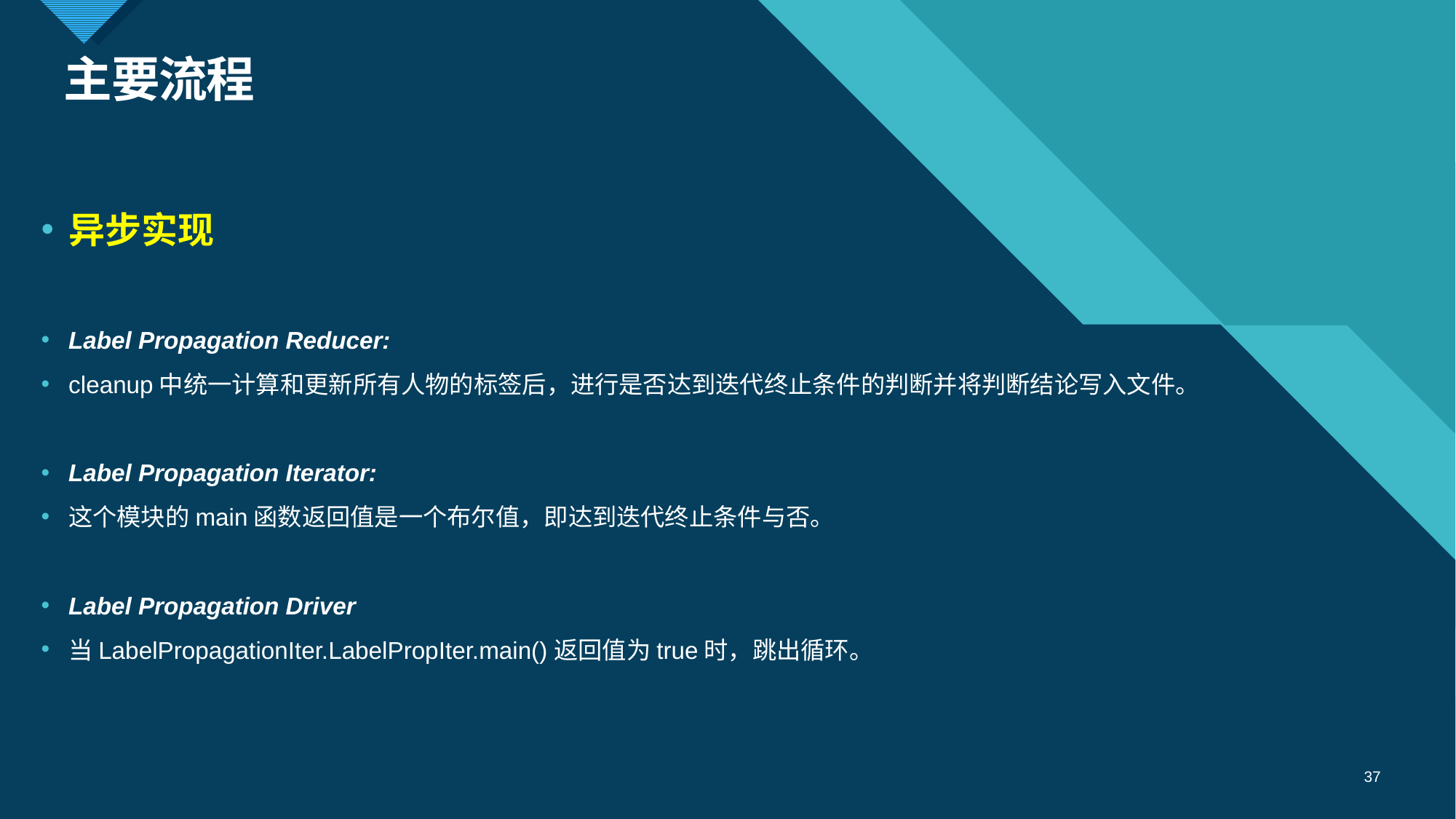

# 主要流程

异步实现

Label Propagation Reducer:
cleanup中统一计算和更新所有人物的标签后，进行是否达到迭代终止条件的判断并将判断结论写入文件。

Label Propagation Iterator:
这个模块的main函数返回值是一个布尔值，即达到迭代终止条件与否。

Label Propagation Driver
当LabelPropagationIter.LabelPropIter.main()返回值为true时，跳出循环。

37